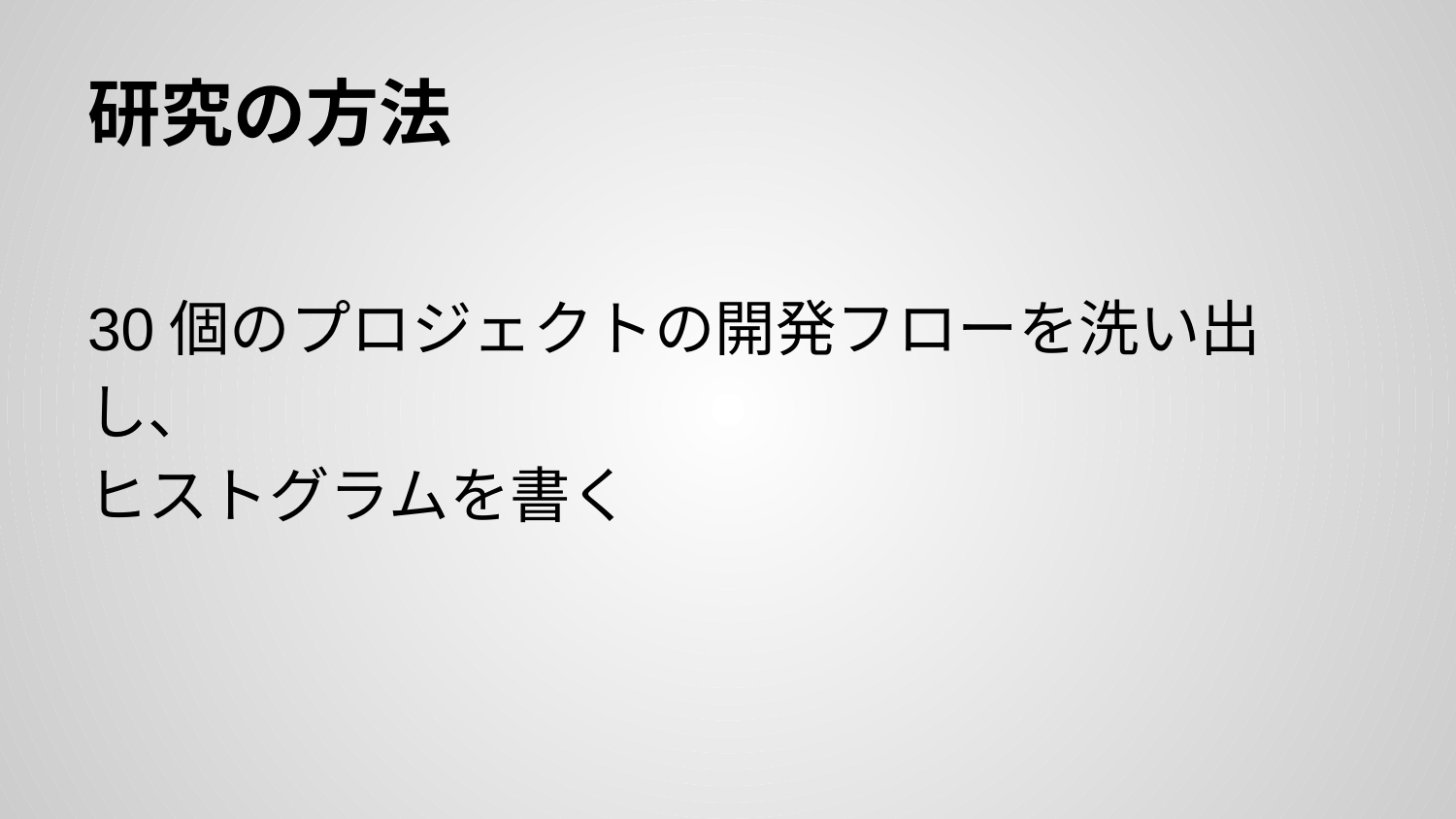

# 研究の方法
30個のプロジェクトの開発フローを洗い出し、
ヒストグラムを書く